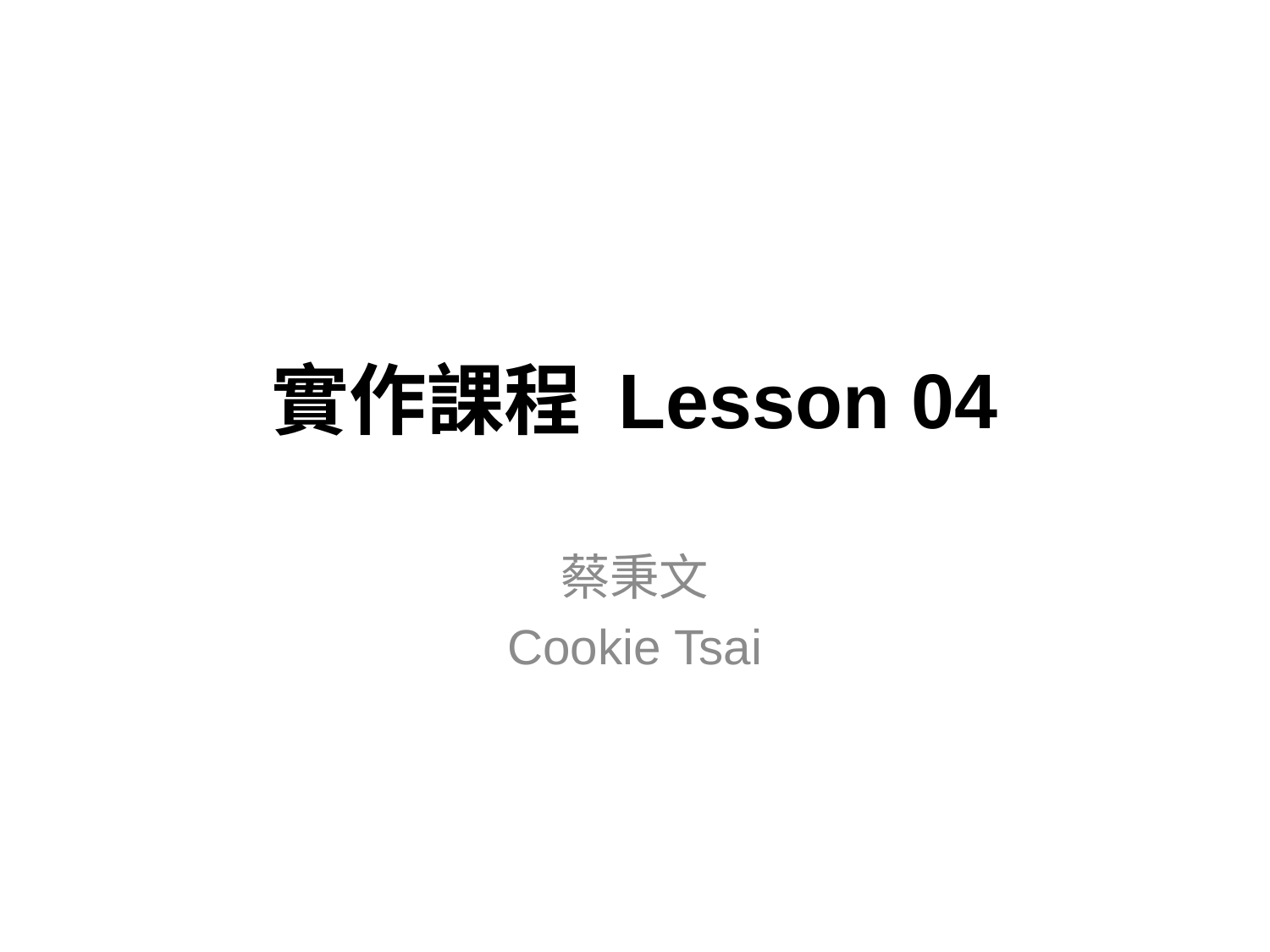

# 實作課程 Lesson 04
蔡秉文
Cookie Tsai